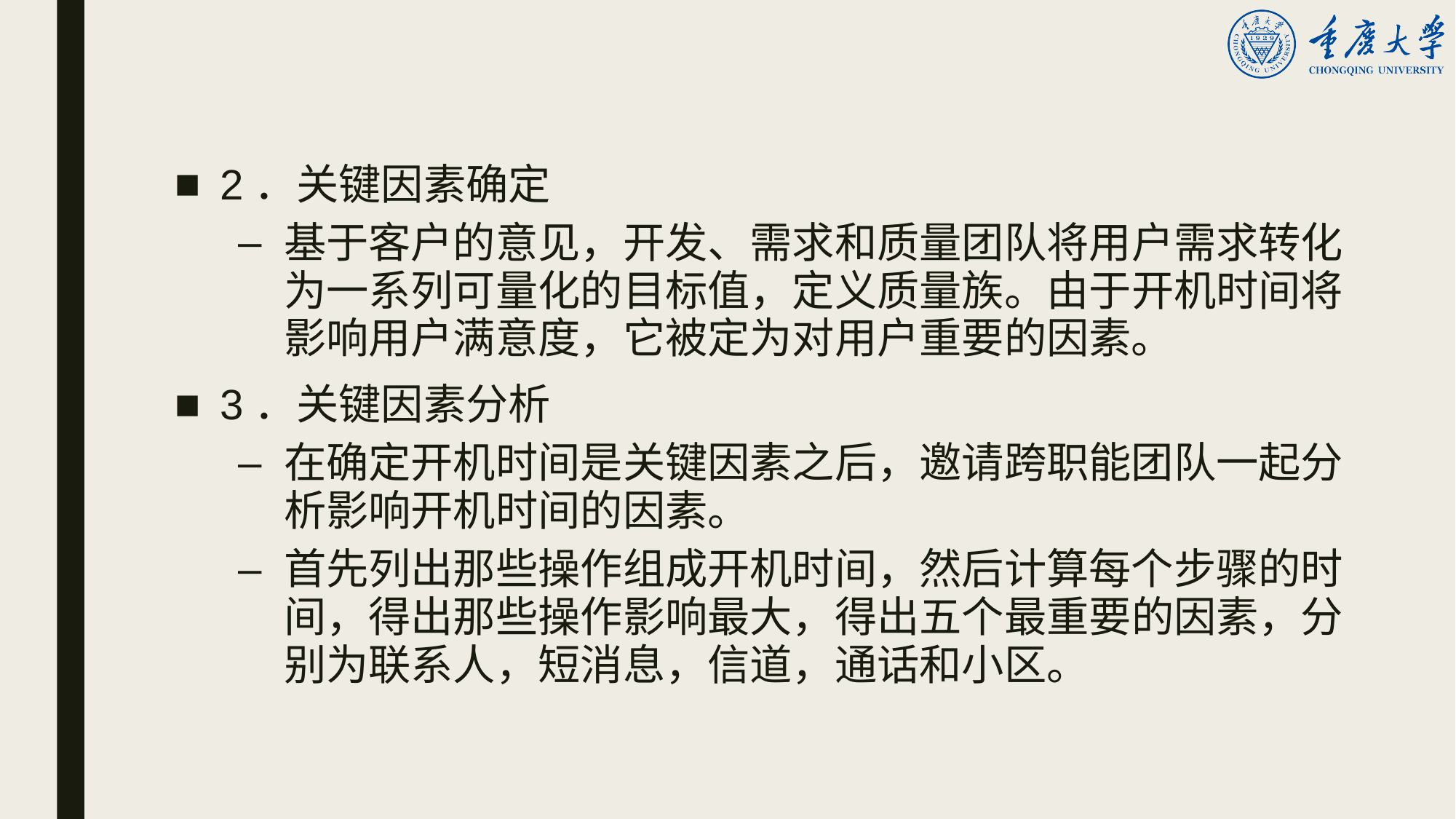

2．关键因素确定
基于客户的意见，开发、需求和质量团队将用户需求转化为一系列可量化的目标值，定义质量族。由于开机时间将影响用户满意度，它被定为对用户重要的因素。
3．关键因素分析
在确定开机时间是关键因素之后，邀请跨职能团队一起分析影响开机时间的因素。
首先列出那些操作组成开机时间，然后计算每个步骤的时间，得出那些操作影响最大，得出五个最重要的因素，分别为联系人，短消息，信道，通话和小区。